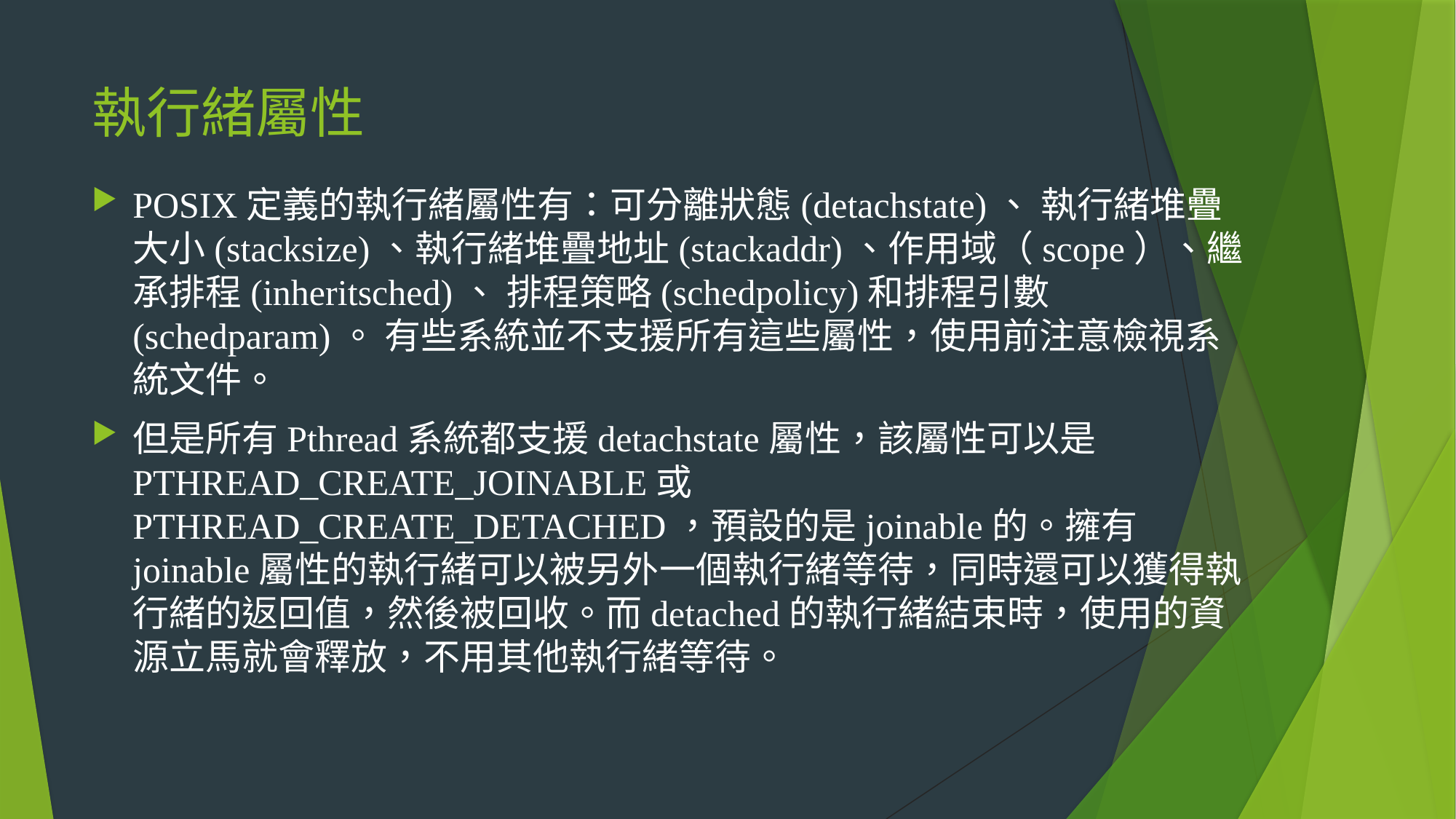

# 執行緒屬性
POSIX定義的執行緒屬性有：可分離狀態(detachstate)、 執行緒堆疊大小(stacksize)、執行緒堆疊地址(stackaddr)、作用域（scope）、繼承排程(inheritsched)、 排程策略(schedpolicy)和排程引數(schedparam)。 有些系統並不支援所有這些屬性，使用前注意檢視系統文件。
但是所有Pthread系統都支援detachstate屬性，該屬性可以是PTHREAD_CREATE_JOINABLE或PTHREAD_CREATE_DETACHED，預設的是joinable的。擁有joinable屬性的執行緒可以被另外一個執行緒等待，同時還可以獲得執行緒的返回值，然後被回收。而detached的執行緒結束時，使用的資源立馬就會釋放，不用其他執行緒等待。